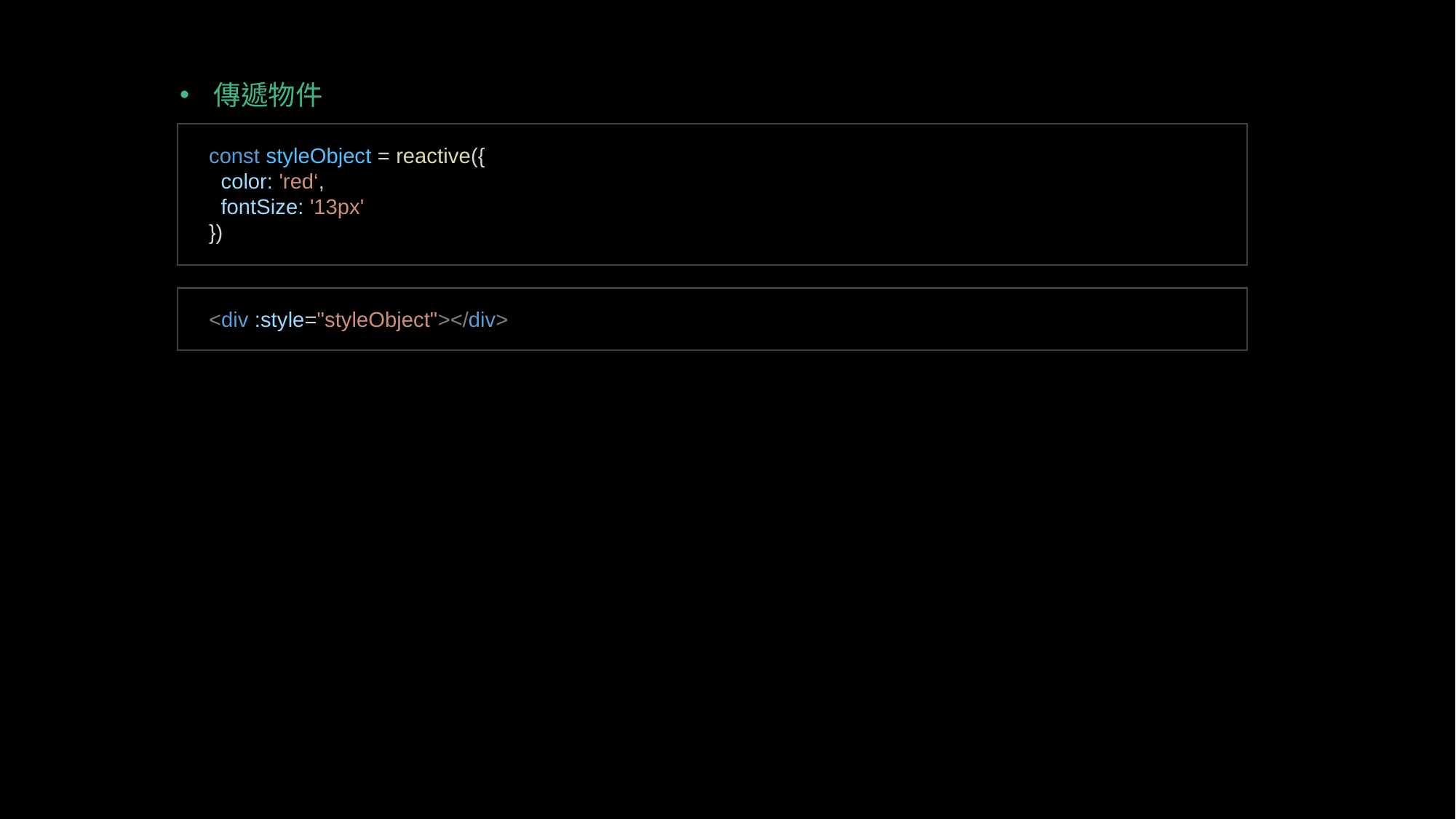

傳遞物件

const styleObject = reactive({
  color: 'red‘,
  fontSize: '13px'
})

<div :style="styleObject"></div>